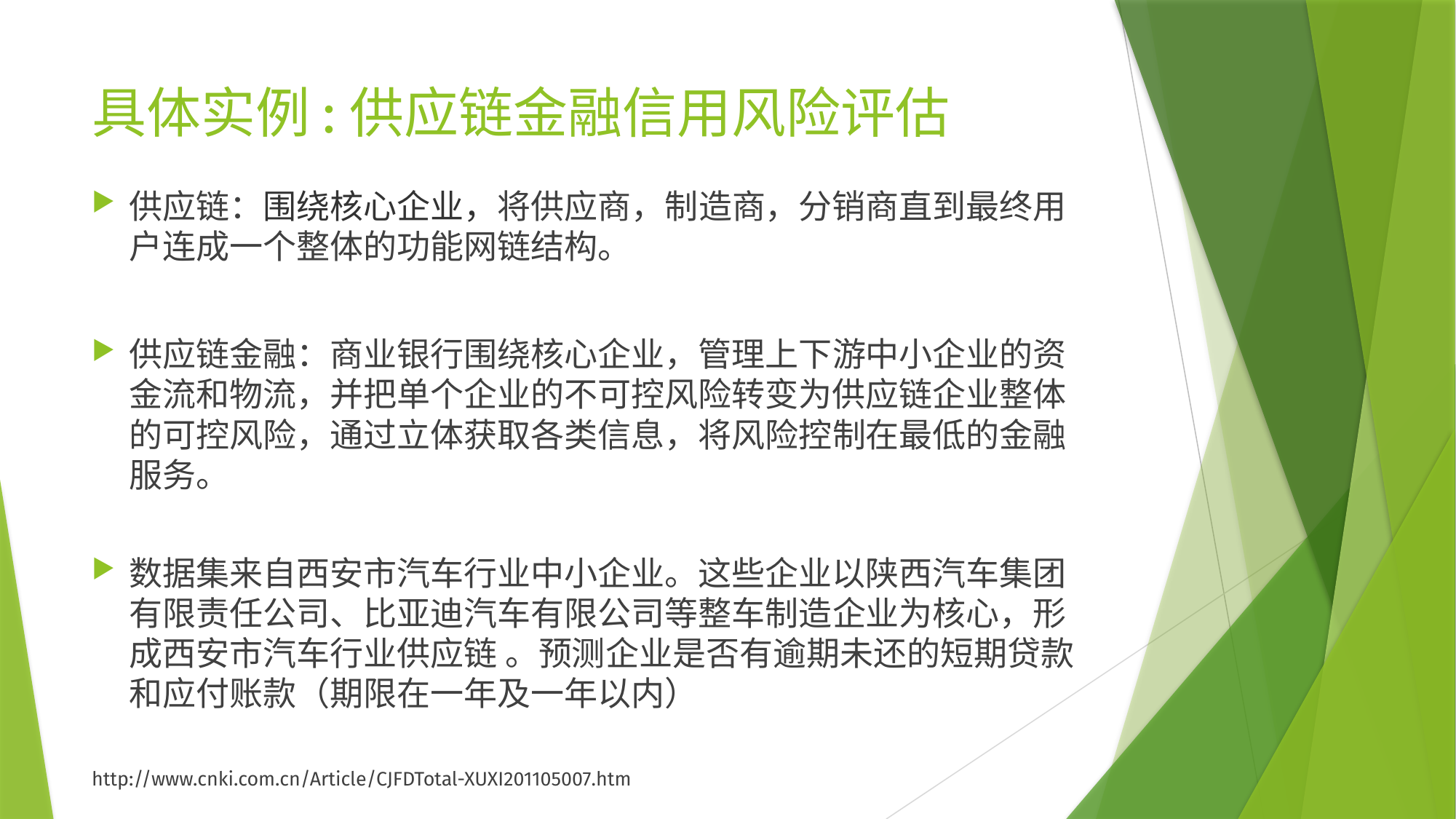

# 具体实例:供应链金融信用风险评估
供应链：围绕核心企业，将供应商，制造商，分销商直到最终用户连成一个整体的功能网链结构。

供应链金融：商业银行围绕核心企业，管理上下游中小企业的资金流和物流，并把单个企业的不可控风险转变为供应链企业整体的可控风险，通过立体获取各类信息，将风险控制在最低的金融服务。

数据集来自西安市汽车行业中小企业。这些企业以陕西汽车集团有限责任公司、比亚迪汽车有限公司等整车制造企业为核心，形成西安市汽车行业供应链 。预测企业是否有逾期未还的短期贷款和应付账款（期限在一年及一年以内）
http://www.cnki.com.cn/Article/CJFDTotal-XUXI201105007.htm